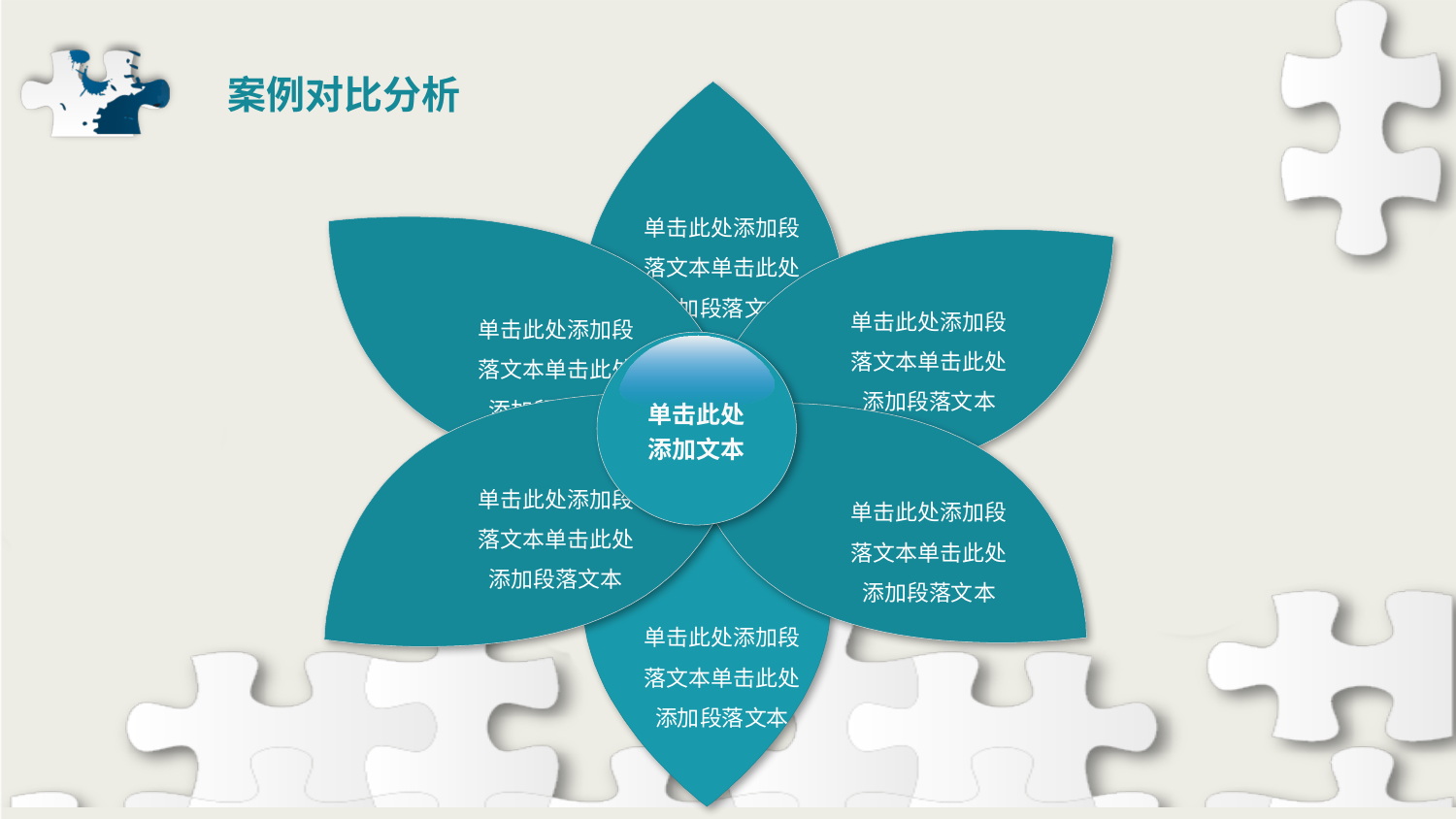

案例对比分析

单击此处添加段落文本单击此处添加段落文本

单击此处添加段落文本单击此处添加段落文本

单击此处添加段落文本单击此处添加段落文本
单击此处添加文本

单击此处添加段落文本单击此处添加段落文本

单击此处添加段落文本单击此处添加段落文本

单击此处添加段落文本单击此处添加段落文本